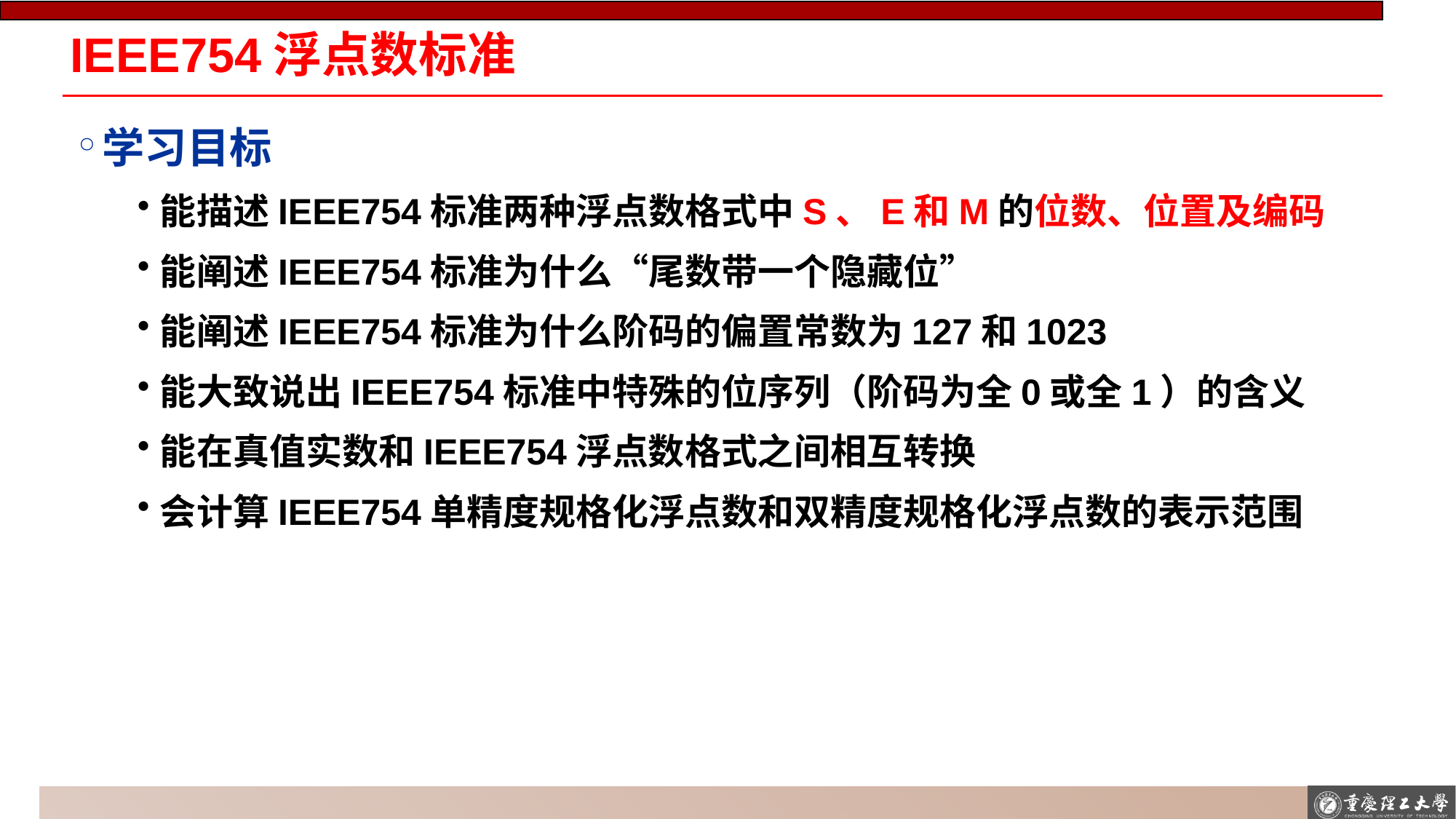

# IEEE754浮点数标准
学习目标
能描述IEEE754标准两种浮点数格式中S、E和M的位数、位置及编码
能阐述IEEE754标准为什么“尾数带一个隐藏位”
能阐述IEEE754标准为什么阶码的偏置常数为127和1023
能大致说出IEEE754标准中特殊的位序列（阶码为全0或全1）的含义
能在真值实数和IEEE754浮点数格式之间相互转换
会计算IEEE754单精度规格化浮点数和双精度规格化浮点数的表示范围